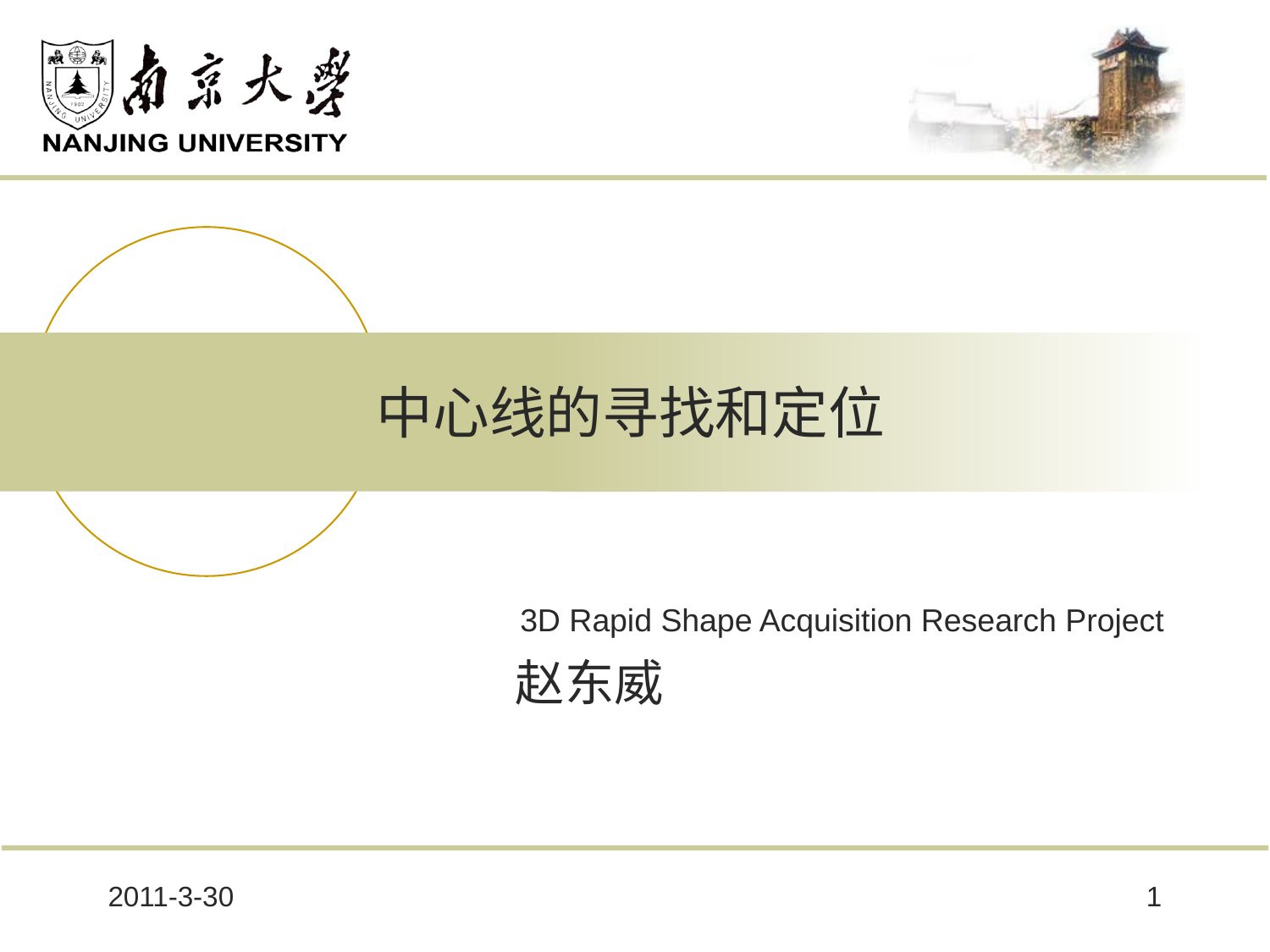

# 中心线的寻找和定位
      3D Rapid Shape Acquisition Research Project
      赵东威
2011-3-30
1